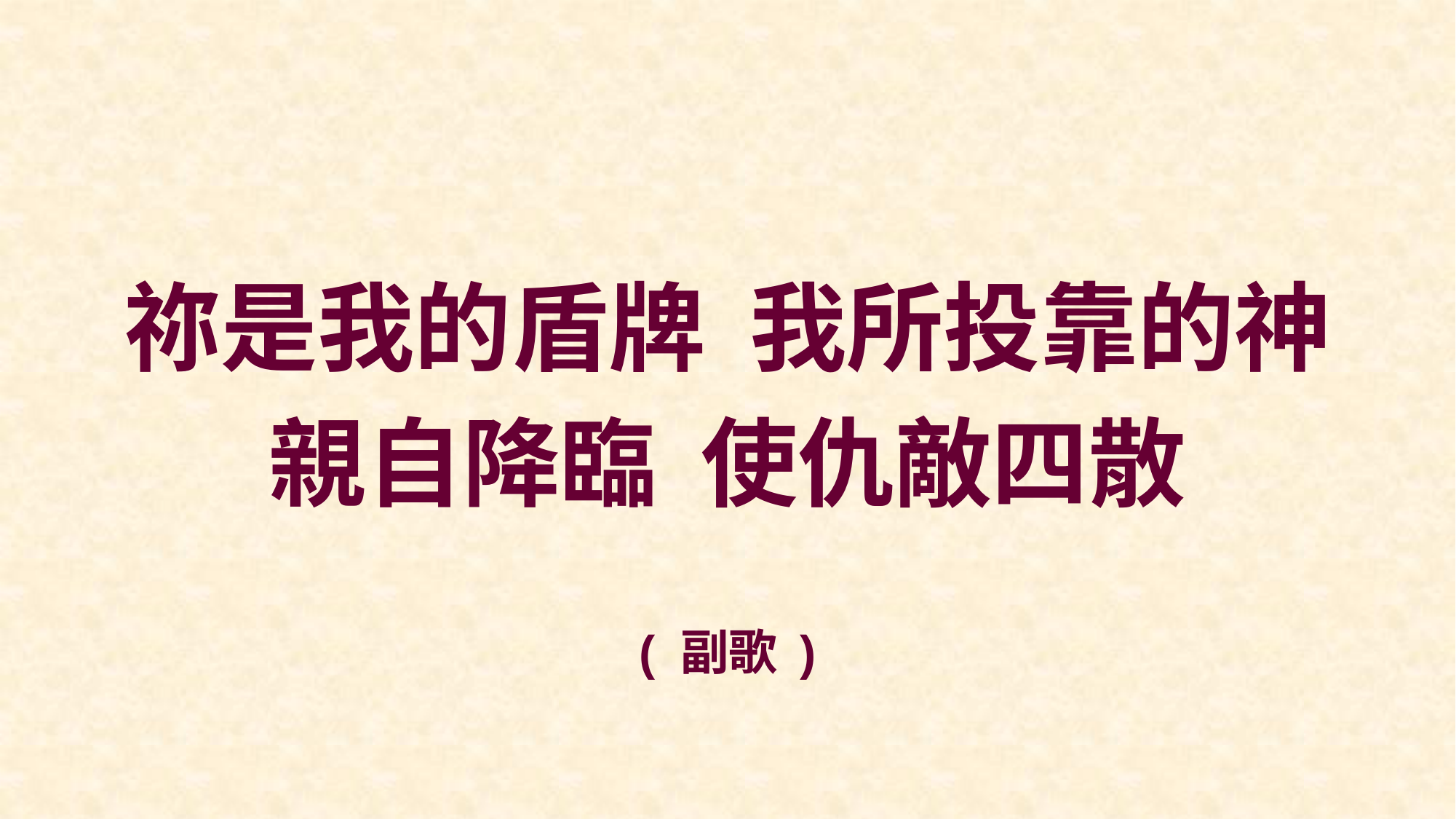

祢是我的盾牌  我所投靠的神
親自降臨  使仇敵四散
( 副歌 )